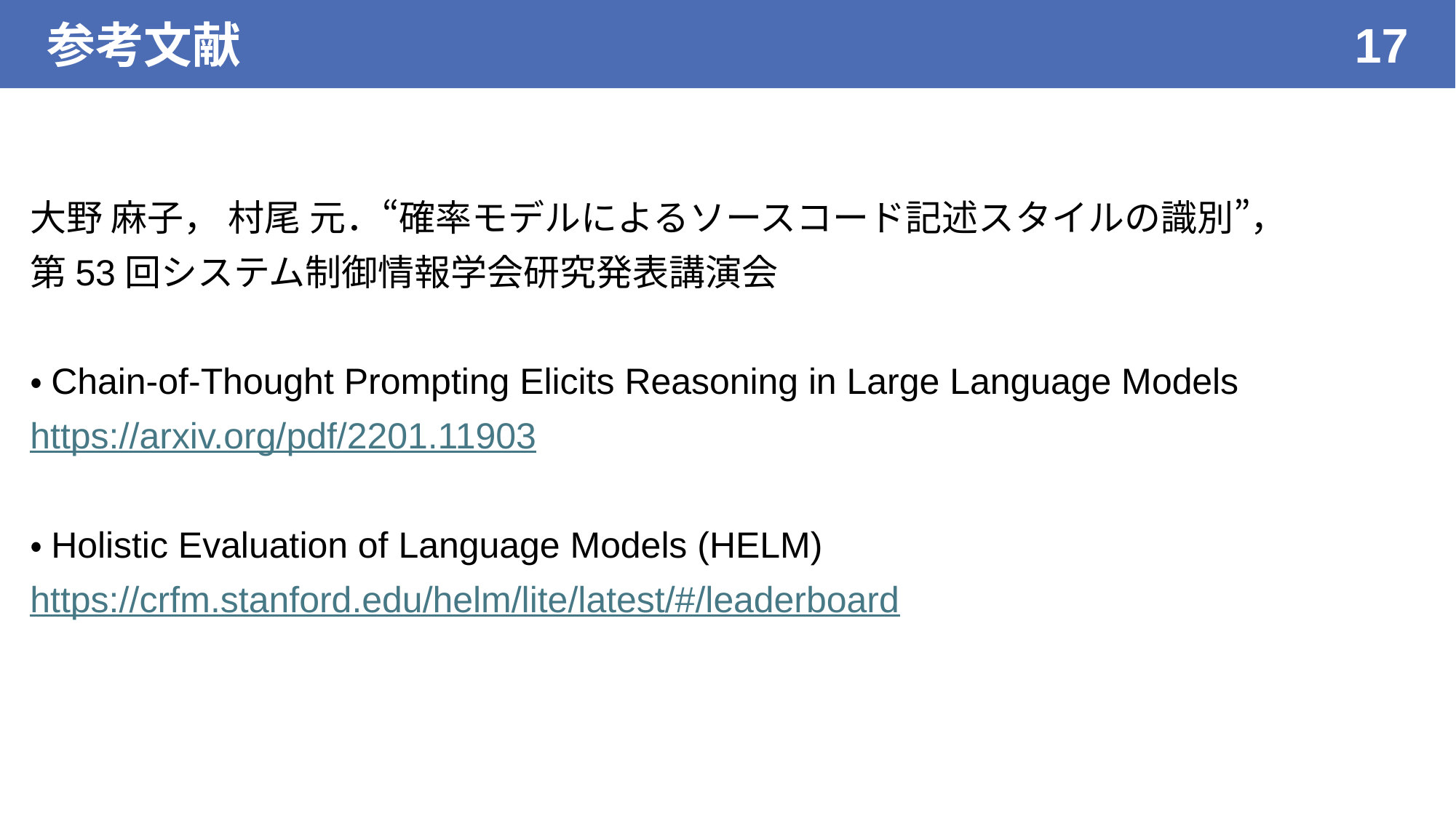

参考文献
17
大野 麻子， 村尾 元．“確率モデルによるソースコード記述スタイルの識別”，
第53回システム制御情報学会研究発表講演会

・Chain-of-Thought Prompting Elicits Reasoning in Large Language Models
https://arxiv.org/pdf/2201.11903

・Holistic Evaluation of Language Models (HELM)
https://crfm.stanford.edu/helm/lite/latest/#/leaderboard